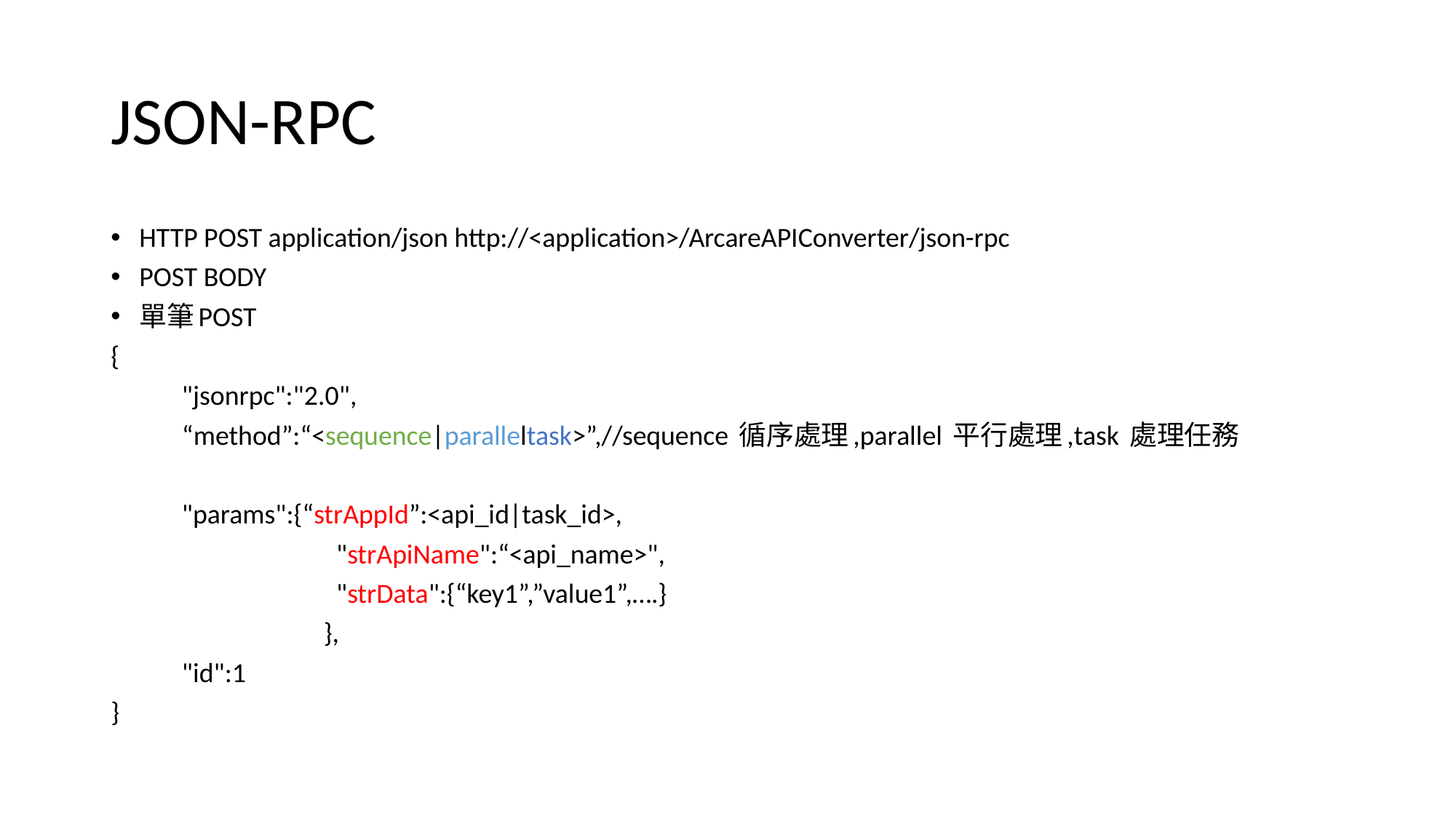

# JSON-RPC
HTTP POST application/json http://<application>/ArcareAPIConverter/json-rpc
POST BODY
單筆POST
{
	"jsonrpc":"2.0",
	“method”:“<sequence|paralleltask>”,//sequence 循序處理,parallel 平行處理,task 處理任務

	"params":{“strAppId”:<api_id|task_id>,
			  "strApiName":“<api_name>",
			  "strData":{“key1”,”value1”,….}
			},
	"id":1
}